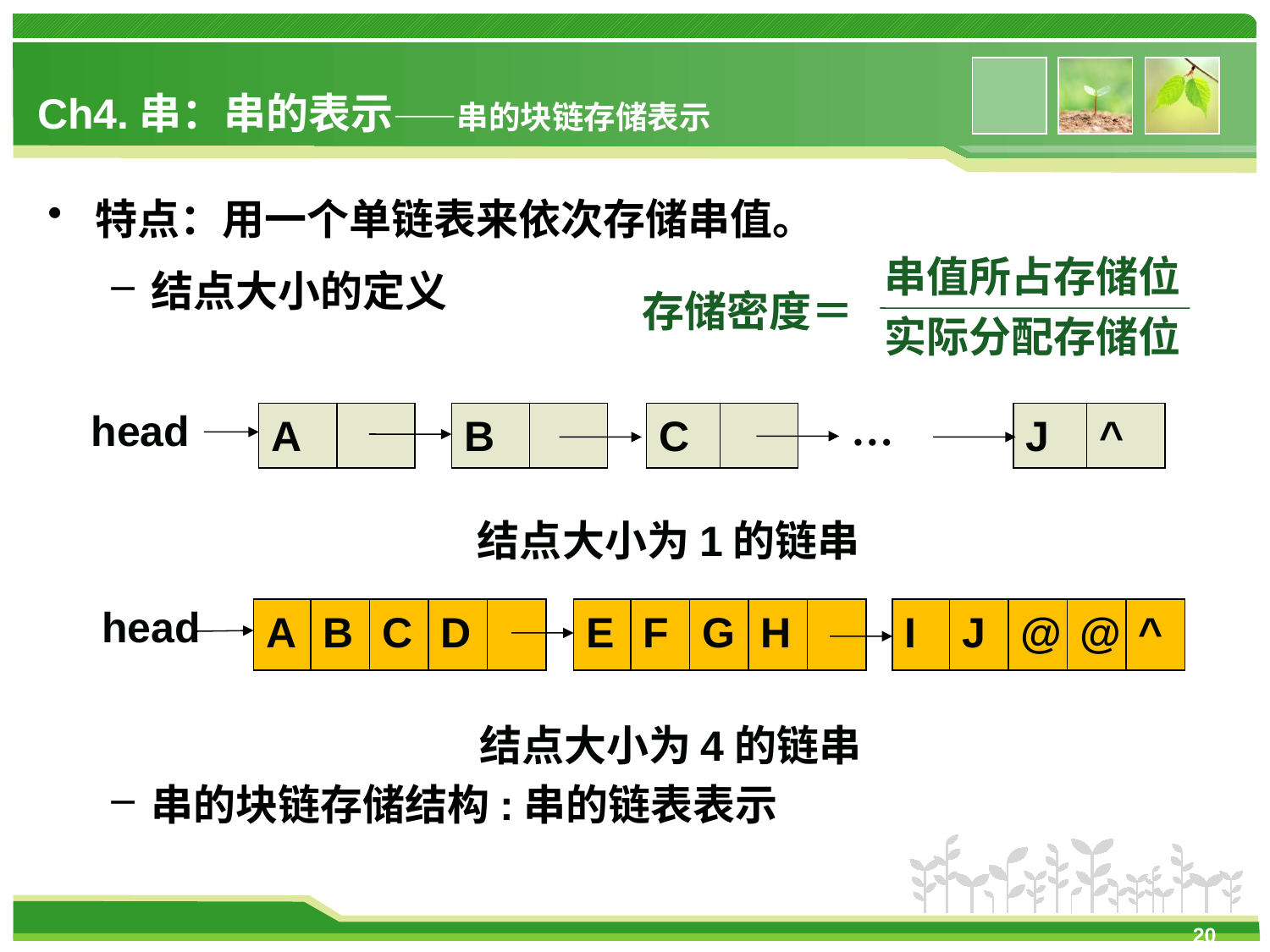

# Ch4.串：串的表示——串的块链存储表示
特点：用一个单链表来依次存储串值。
结点大小的定义

串的块链存储结构:串的链表表示
串值所占存储位
存储密度＝
实际分配存储位

…
  head
A

B

C

J
^

结点大小为1的链串
head
A
B
C
D

E
F
G
H

I
J
@
@
^

结点大小为4的链串
20